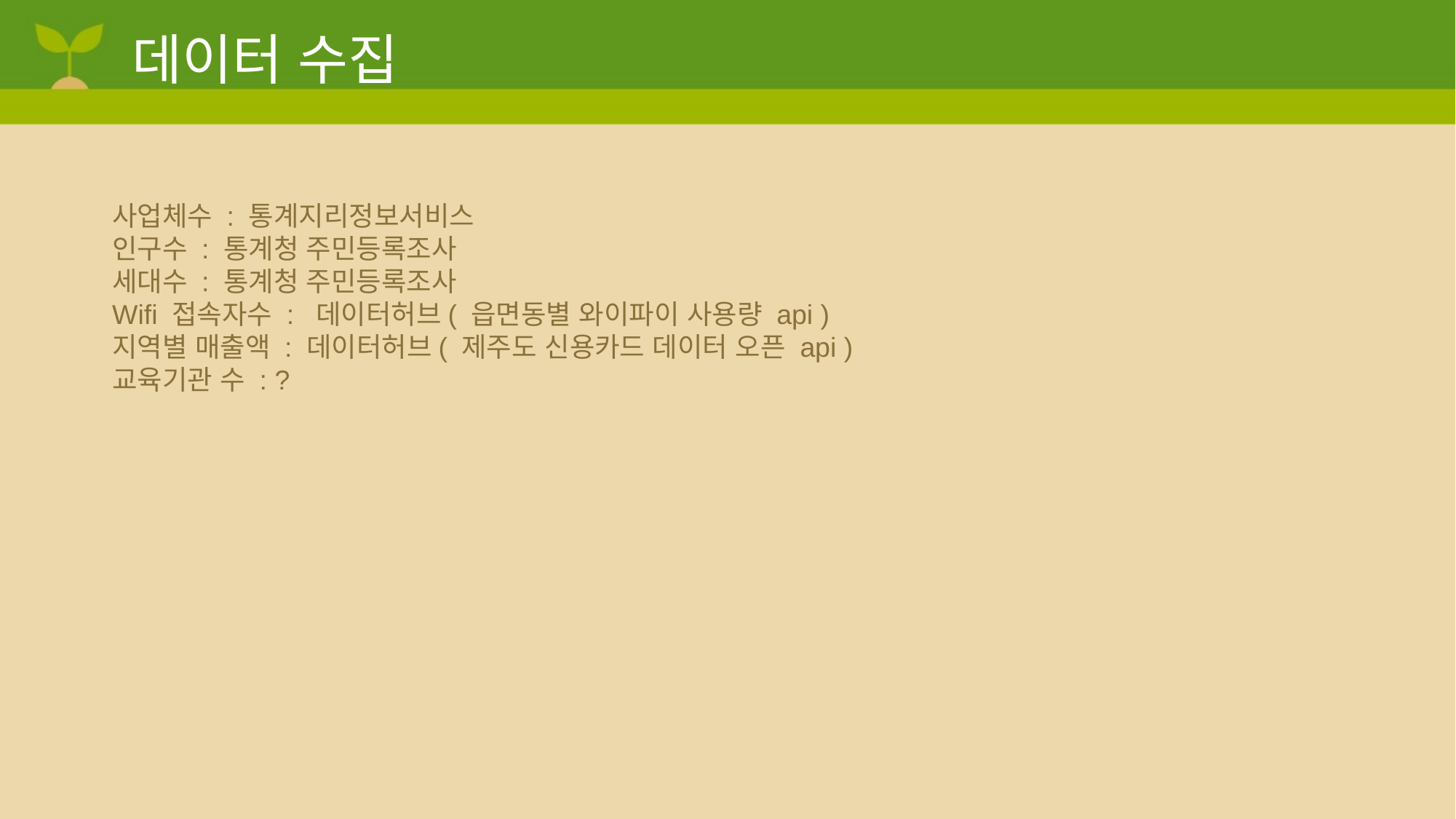

# 데이터 수집

사업체수 : 통계지리정보서비스
인구수 : 통계청 주민등록조사
세대수 : 통계청 주민등록조사
Wifi 접속자수 :  데이터허브( 읍면동별 와이파이 사용량 api )
지역별 매출액 : 데이터허브( 제주도 신용카드 데이터 오픈 api )
교육기관 수 : ?